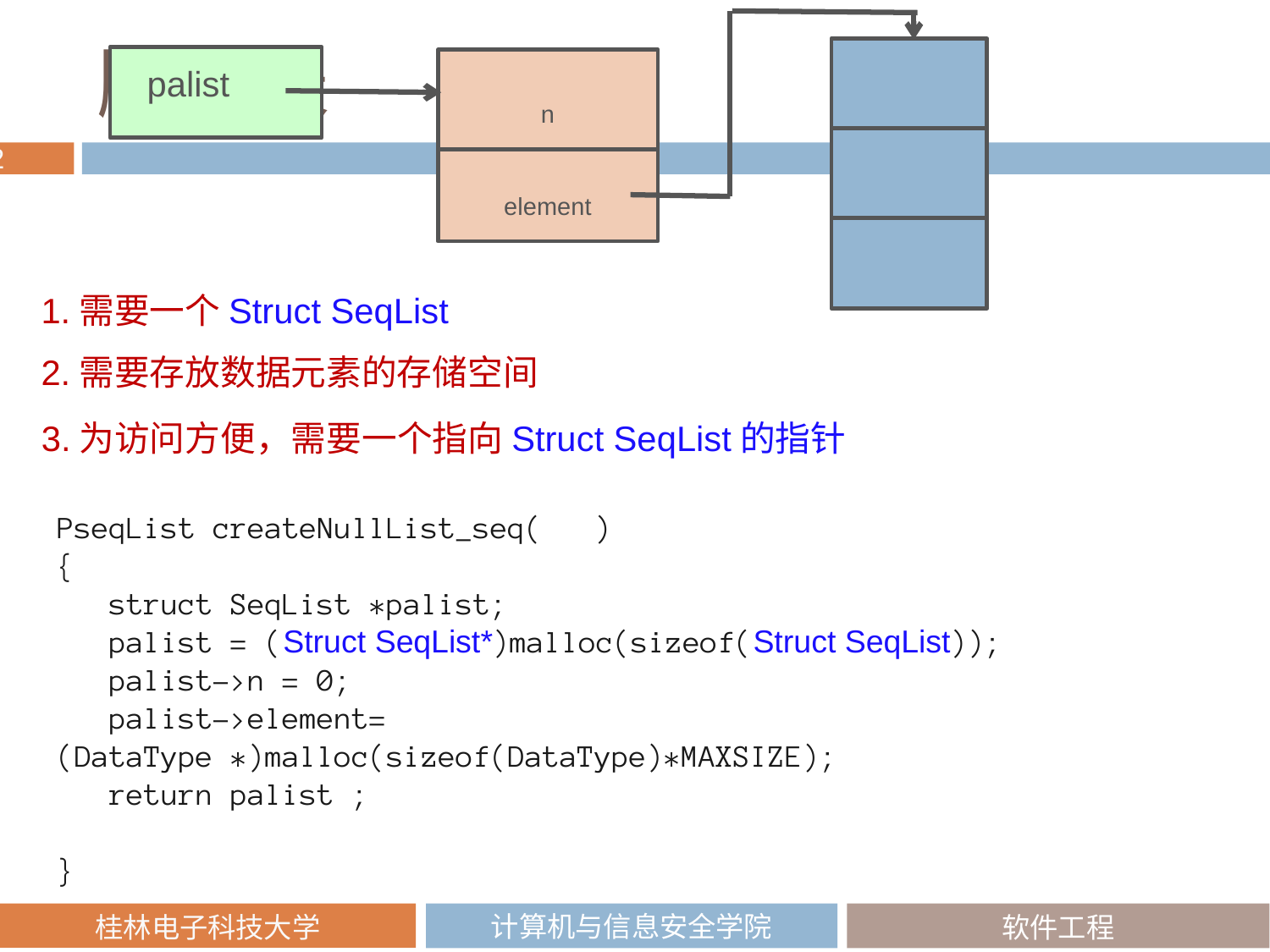

# 顺序表

n
palist

element

1.需要一个Struct SeqList
2.需要存放数据元素的存储空间
3.为访问方便，需要一个指向Struct SeqList的指针
PseqList createNullList_seq(   )
{
   struct SeqList *palist;
   palist = (Struct SeqList*)malloc(sizeof(Struct SeqList));
   palist->n = 0;
   palist->element=
(DataType *)malloc(sizeof(DataType)*MAXSIZE);
   return palist ;

}